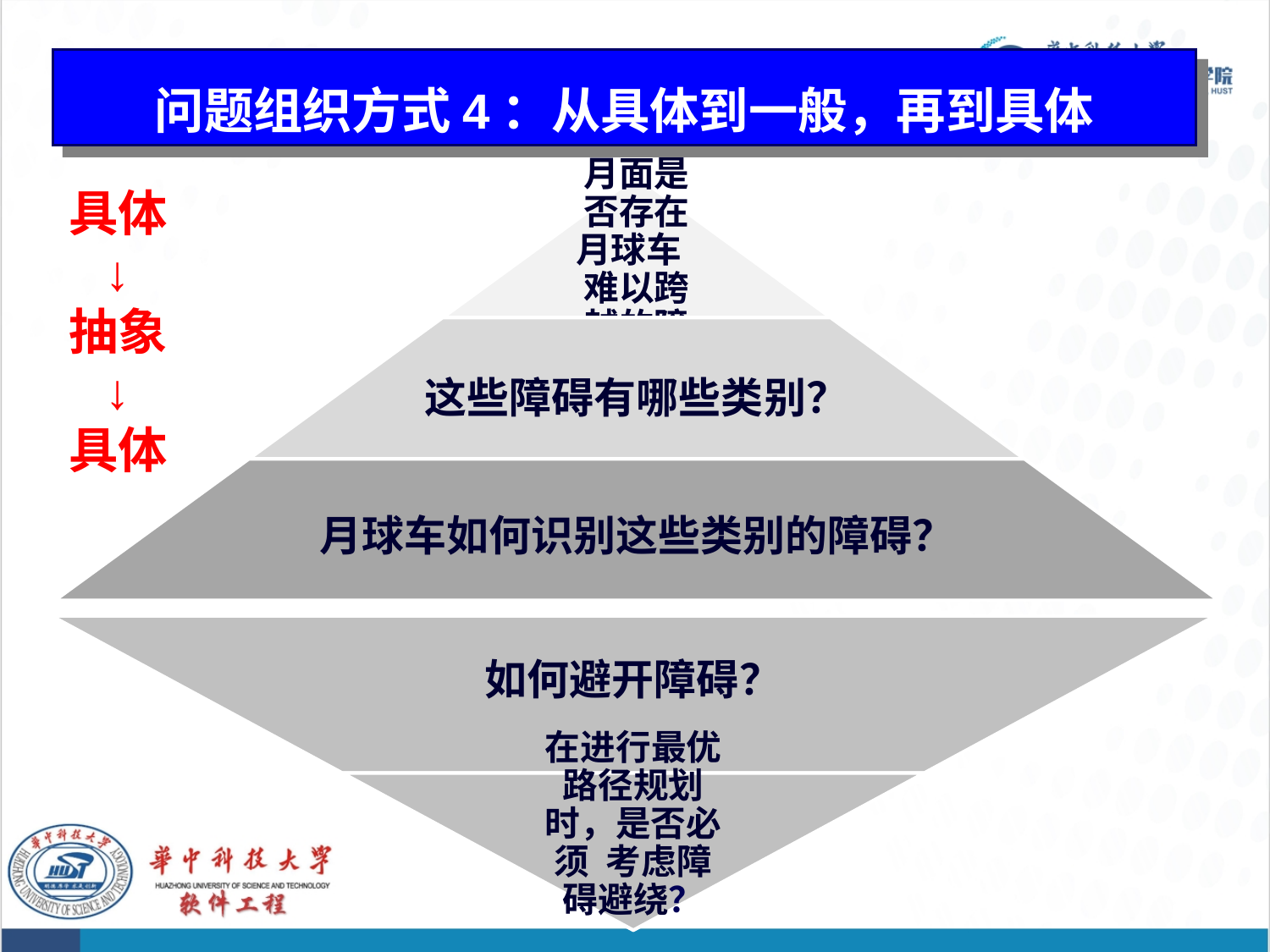

# 问题组织方式4：从具体到一般，再到具体
具体
↓
抽象
↓
具体
月面是否存在月球车   难以跨越的障碍？
这些障碍有哪些类别？
月球车如何识别这些类别的障碍？
如何避开障碍？
在进行最优路径规划时，是否必须  考虑障碍避绕？